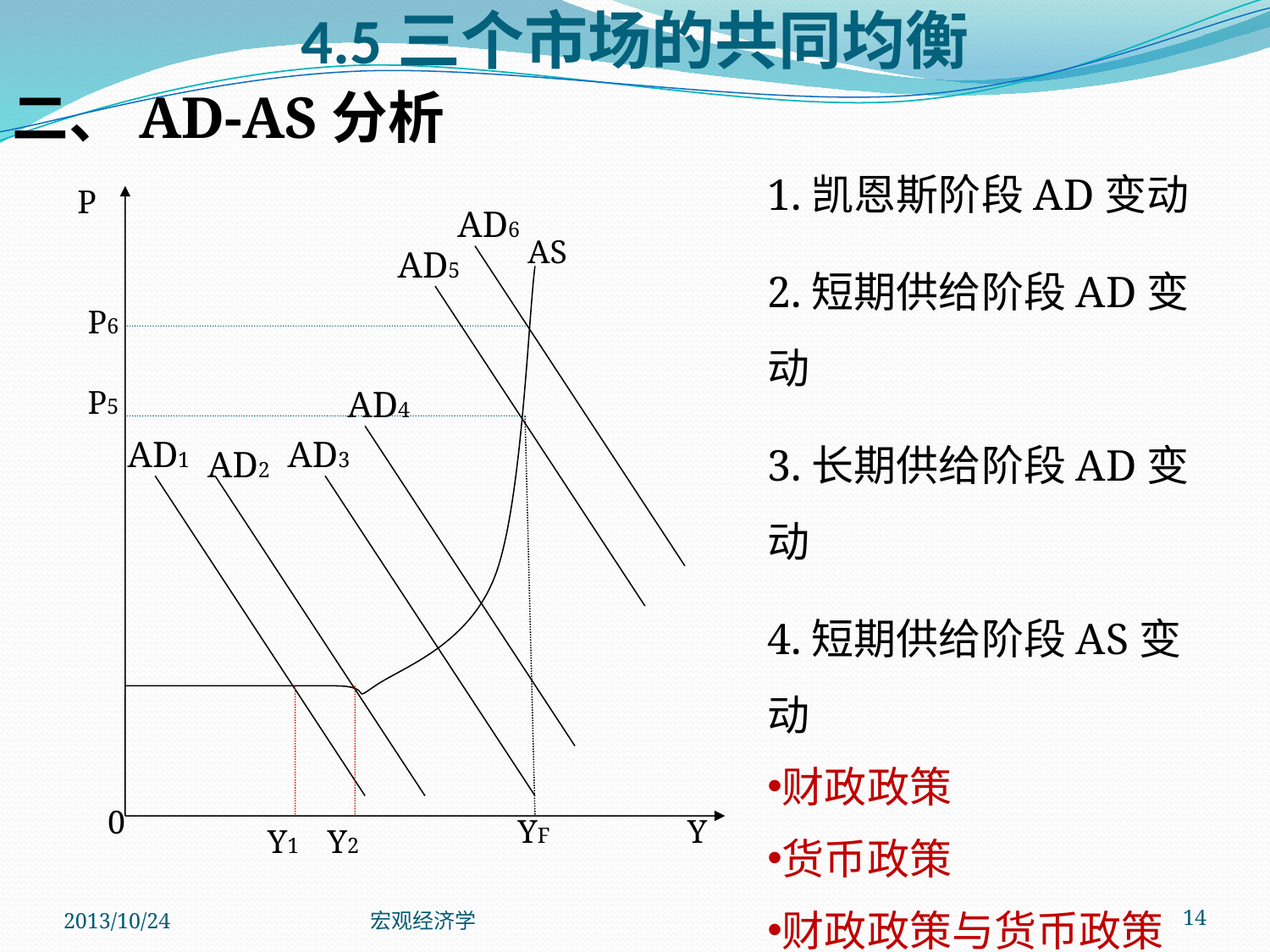

# 4.5三个市场的共同均衡
二、AD-AS分析

1.凯恩斯阶段AD变动
2.短期供给阶段AD变动
3.长期供给阶段AD变动
4.短期供给阶段AS变动
财政政策
货币政策
财政政策与货币政策
收入政策
P

AD6
AS
AD5

P6

P5
AD4

AD1
AD3

AD2

0
YF
Y

Y1
Y2
2013/10/24
宏观经济学
14